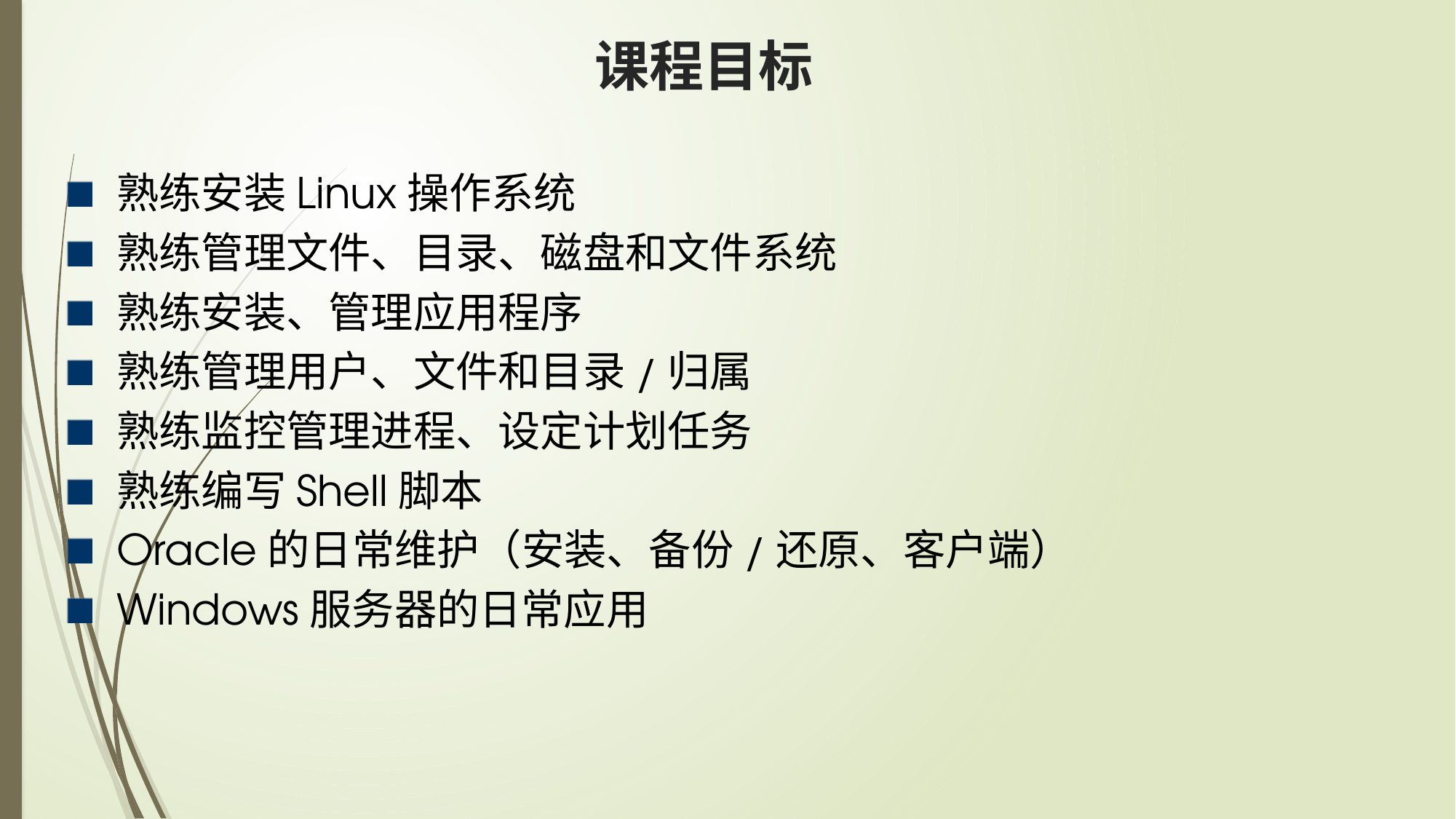

# 课程目标

熟练安装Linux操作系统
熟练管理文件、目录、磁盘和文件系统
熟练安装、管理应用程序
熟练管理用户、文件和目录/归属
熟练监控管理进程、设定计划任务
熟练编写Shell脚本
Oracle的日常维护（安装、备份/还原、客户端）
Windows服务器的日常应用